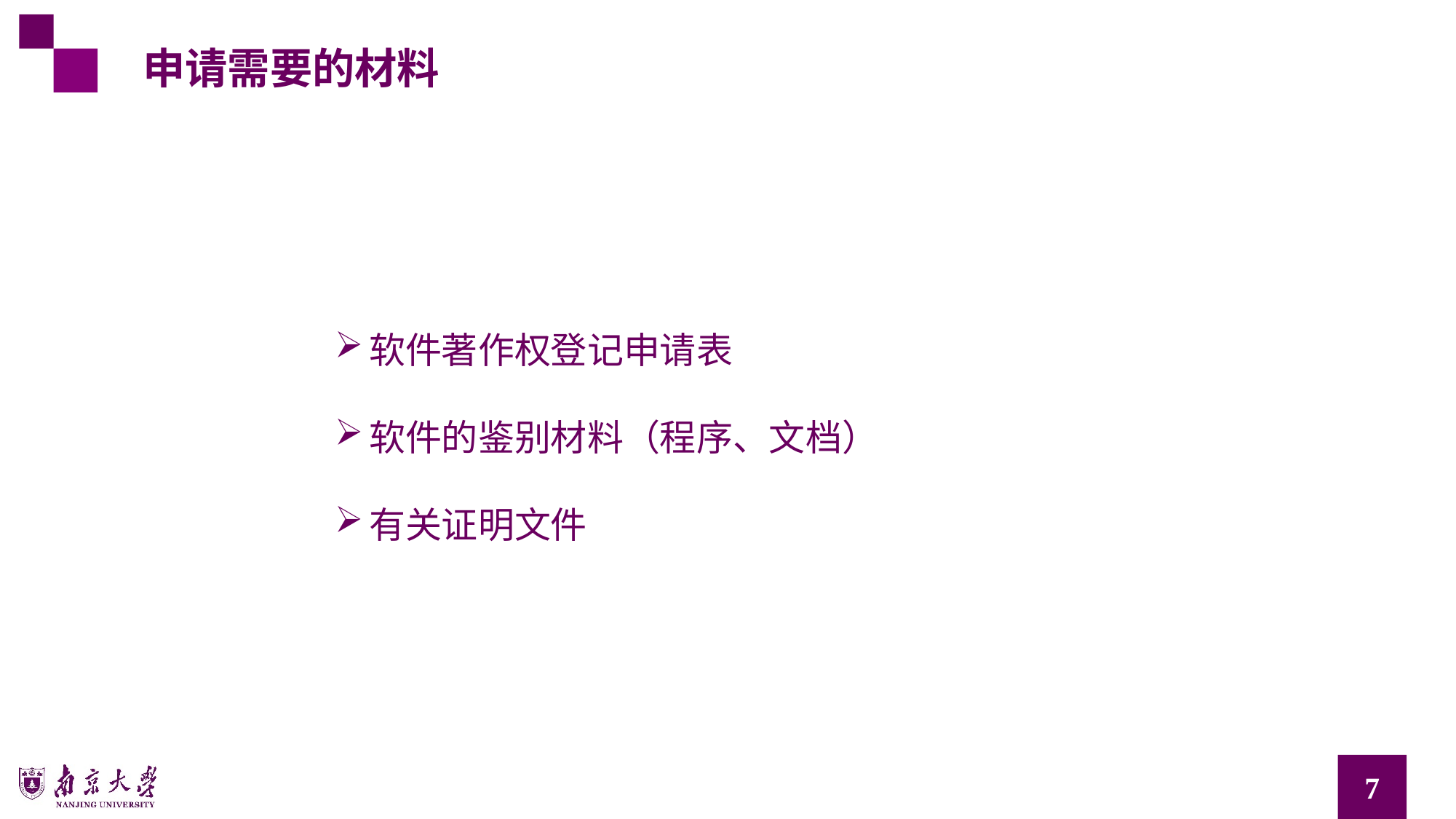

# 申请需要的材料
软件著作权登记申请表
软件的鉴别材料（程序、文档）
有关证明文件
7